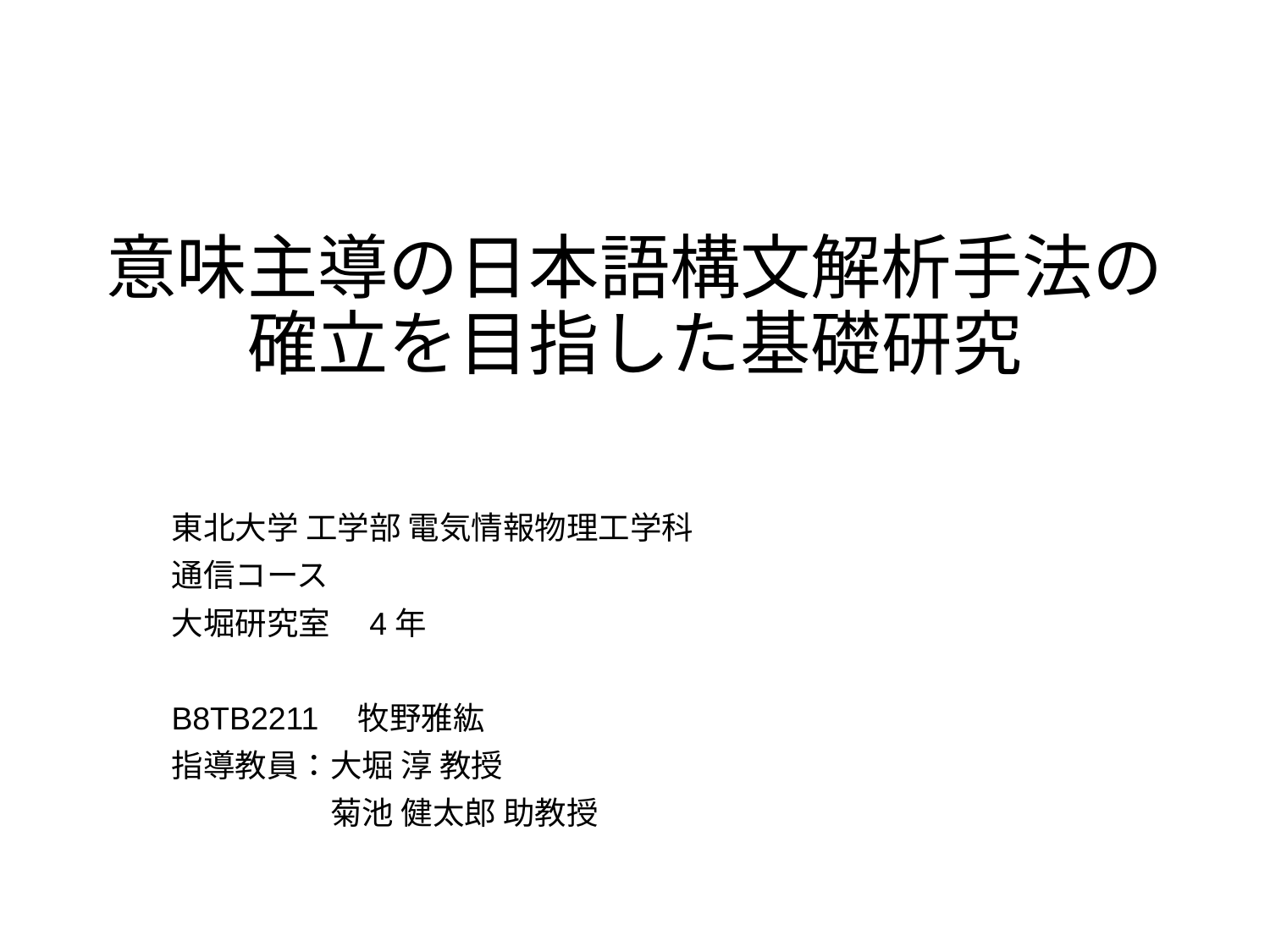

# 意味主導の日本語構文解析手法の確立を目指した基礎研究
東北大学 工学部 電気情報物理工学科
通信コース
大堀研究室　4年

B8TB2211　牧野雅紘
指導教員：大堀 淳 教授
　　　　　菊池 健太郎 助教授